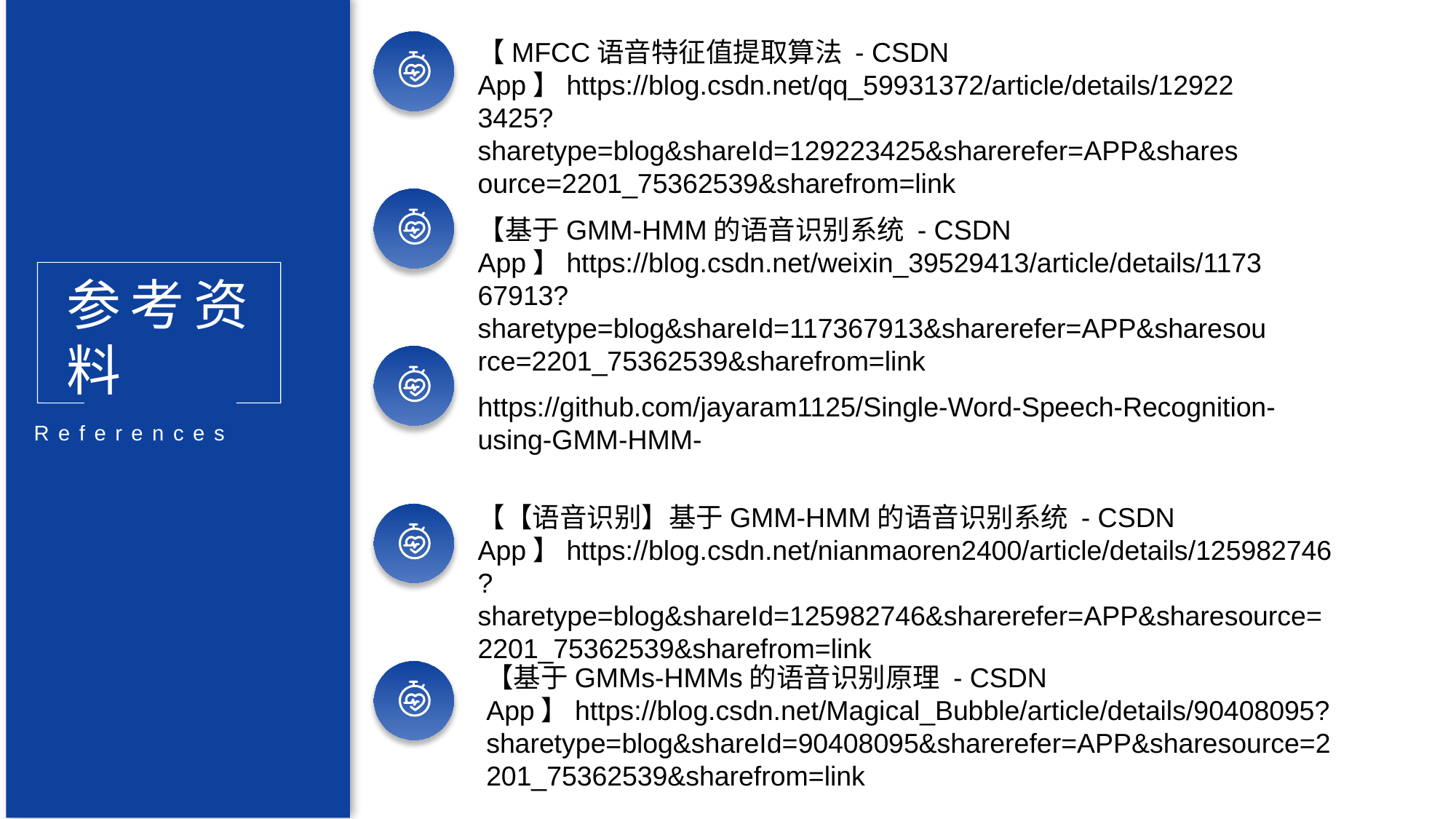

【MFCC语音特征值提取算法 - CSDN App】https://blog.csdn.net/qq_59931372/article/details/129223425?sharetype=blog&shareId=129223425&sharerefer=APP&sharesource=2201_75362539&sharefrom=link

【基于GMM-HMM的语音识别系统 - CSDN App】https://blog.csdn.net/weixin_39529413/article/details/117367913?sharetype=blog&shareId=117367913&sharerefer=APP&sharesource=2201_75362539&sharefrom=link

参考资料
References

https://github.com/jayaram1125/Single-Word-Speech-Recognition-using-GMM-HMM-
【【语音识别】基于GMM-HMM的语音识别系统 - CSDN App】https://blog.csdn.net/nianmaoren2400/article/details/125982746?sharetype=blog&shareId=125982746&sharerefer=APP&sharesource=2201_75362539&sharefrom=link

【基于GMMs-HMMs的语音识别原理 - CSDN App】https://blog.csdn.net/Magical_Bubble/article/details/90408095?sharetype=blog&shareId=90408095&sharerefer=APP&sharesource=2201_75362539&sharefrom=link